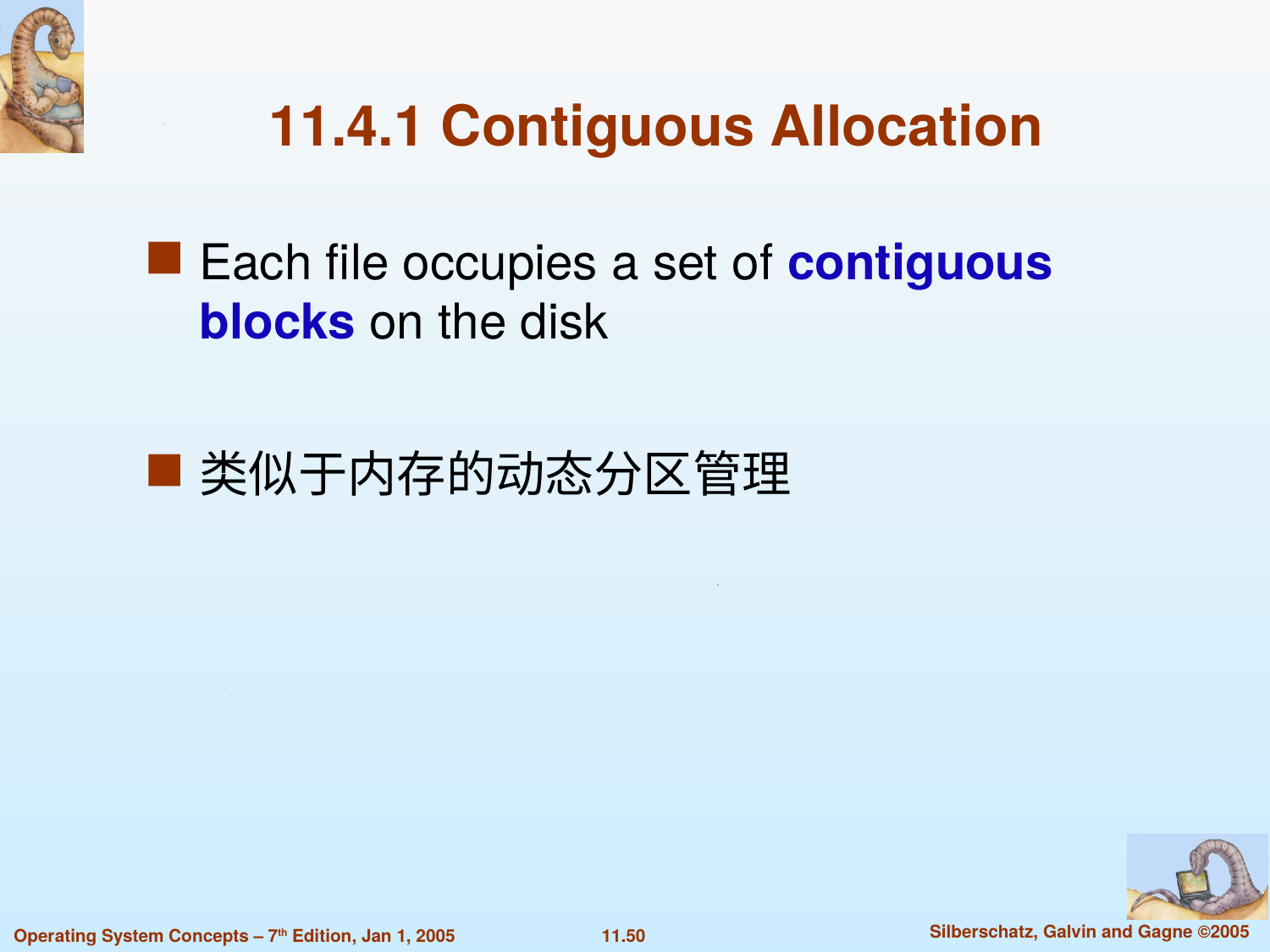

11.4.1 Contiguous Allocation
Each file occupies a set of contiguous blocks on the disk

类似于内存的动态分区管理